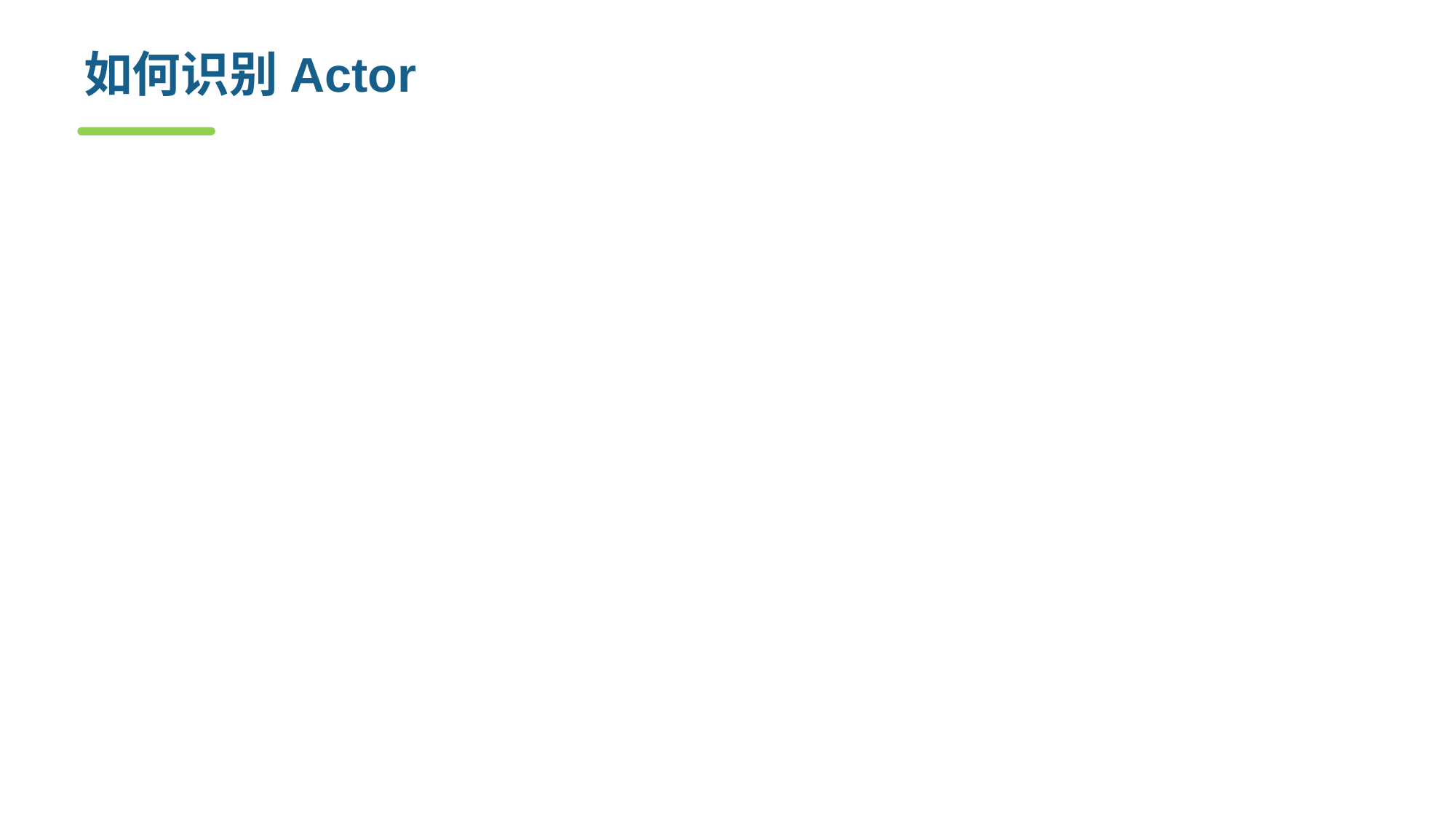

# 如何识别Actor
谁需要在系统的帮助下完成自己的任务？
需要谁去执行系统的核心功能？
需要谁去完成系统的管理和维护？
系统是否需要和外界的硬件或软件系统进行交互？

58